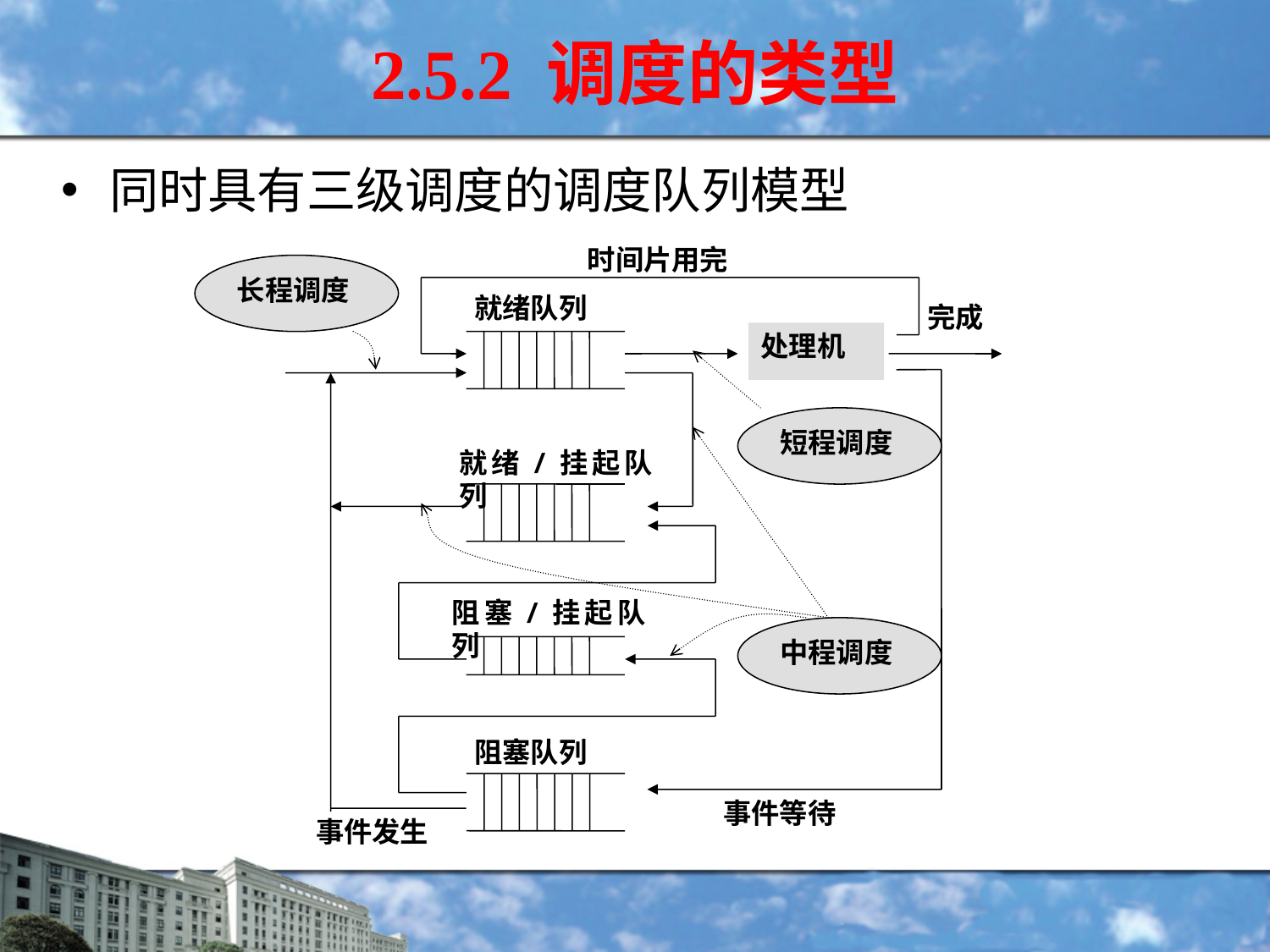

2.5.2 调度的类型
同时具有三级调度的调度队列模型
时间片用完
长程调度

短程调度

中程调度

就绪队列
完成
处理机

就绪/挂起队列

阻塞/挂起队列

阻塞队列

事件等待

事件发生